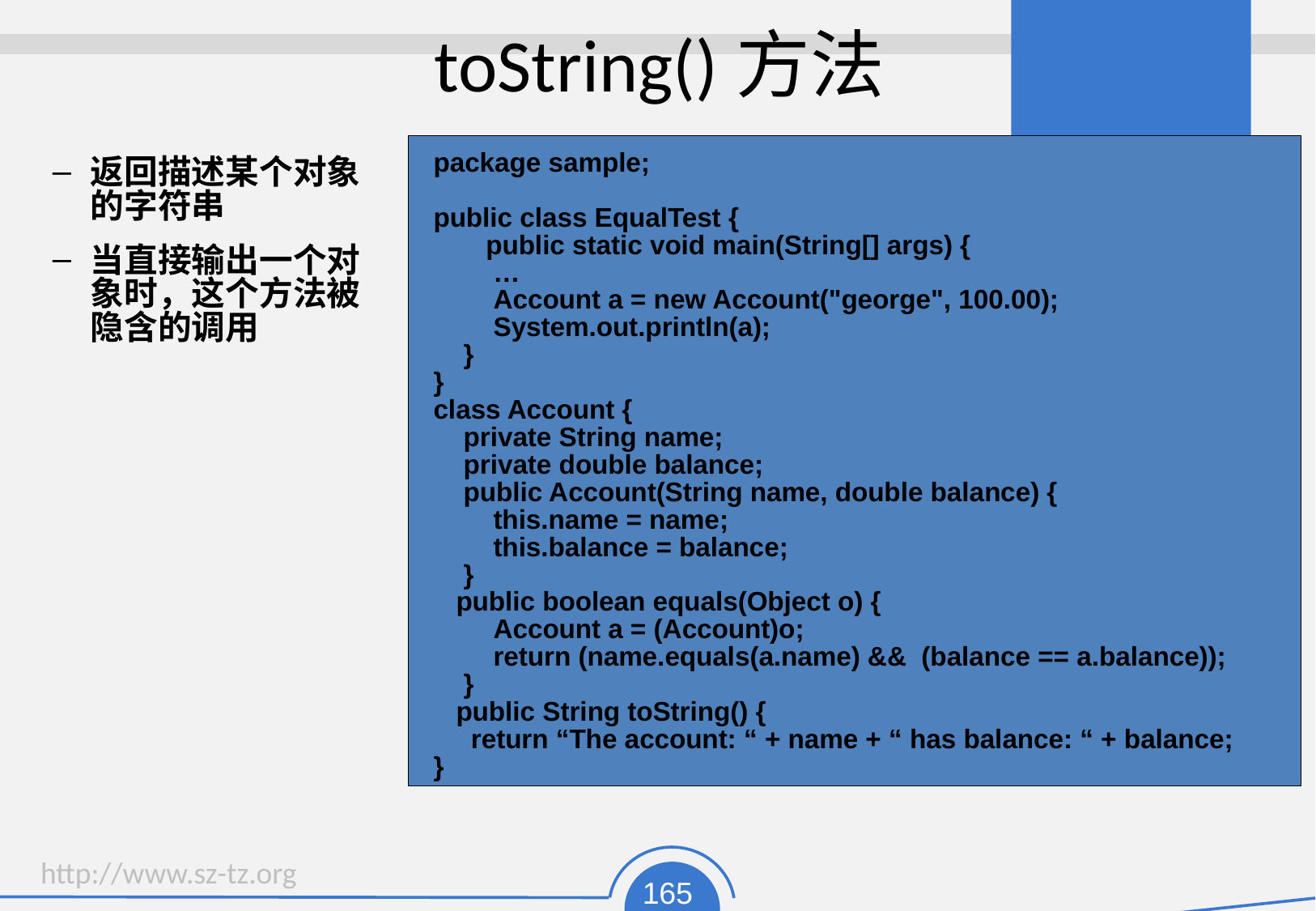

# toString()方法

package sample;

public class EqualTest {
       public static void main(String[] args) {
        …
        Account a = new Account("george", 100.00);
        System.out.println(a);
    }
}
class Account {
    private String name;
    private double balance;
    public Account(String name, double balance) {
        this.name = name;
        this.balance = balance;
    }
   public boolean equals(Object o) {
        Account a = (Account)o;
        return (name.equals(a.name) &&  (balance == a.balance));
    }
   public String toString() {
     return “The account: “ + name + “ has balance: “ + balance;
}
返回描述某个对象的字符串
当直接输出一个对象时，这个方法被隐含的调用